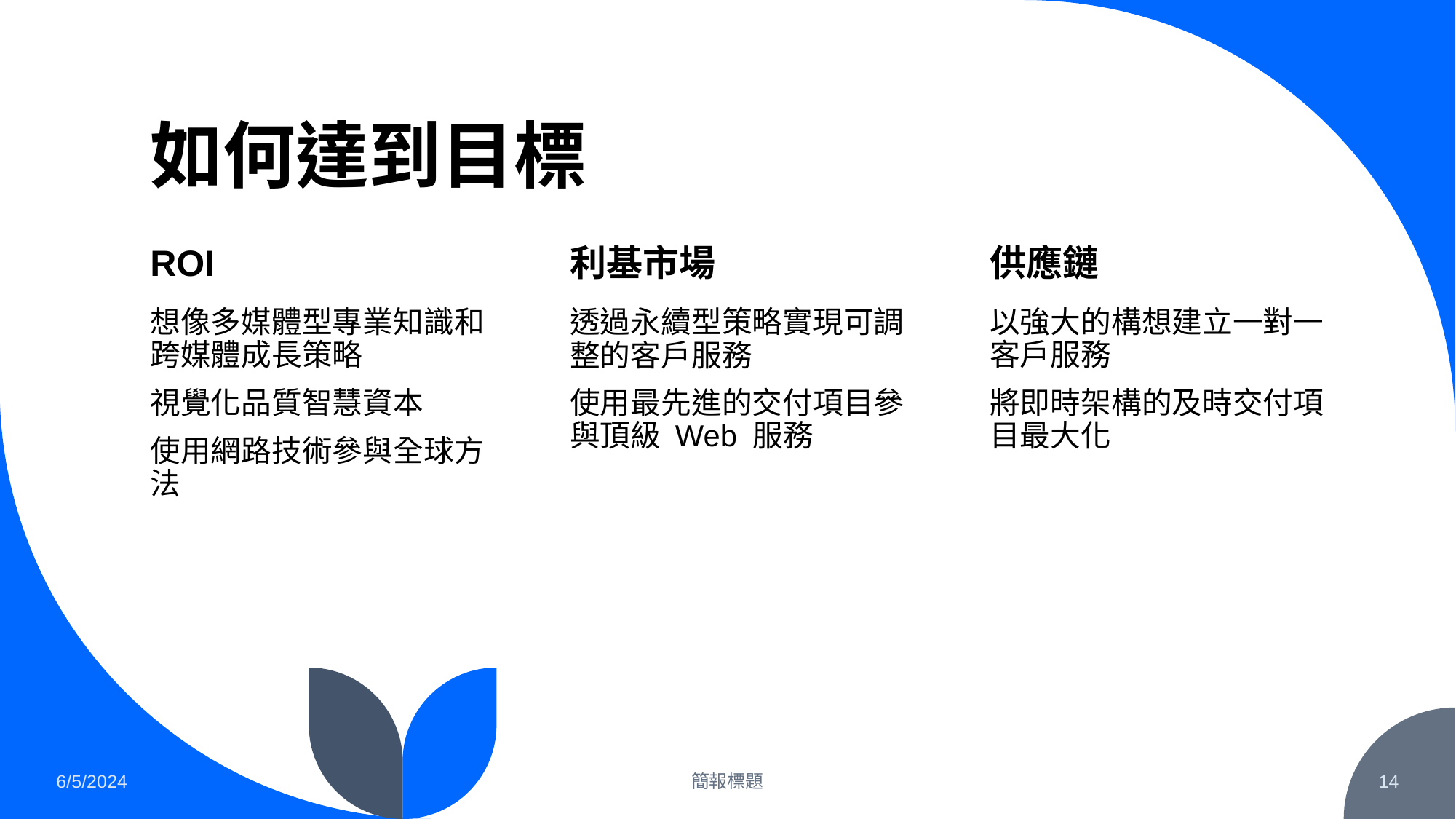

# 如何達到目標
ROI
利基市場
供應鏈
想像多媒體型專業知識和跨媒體成長策略
視覺化品質智慧資本
使用網路技術參與全球方法

透過永續型策略實現可調整的客戶服務
使用最先進的交付項目參與頂級 Web 服務

以強大的構想建立一對一客戶服務
將即時架構的及時交付項目最大化
6/5/2024
簡報標題
14